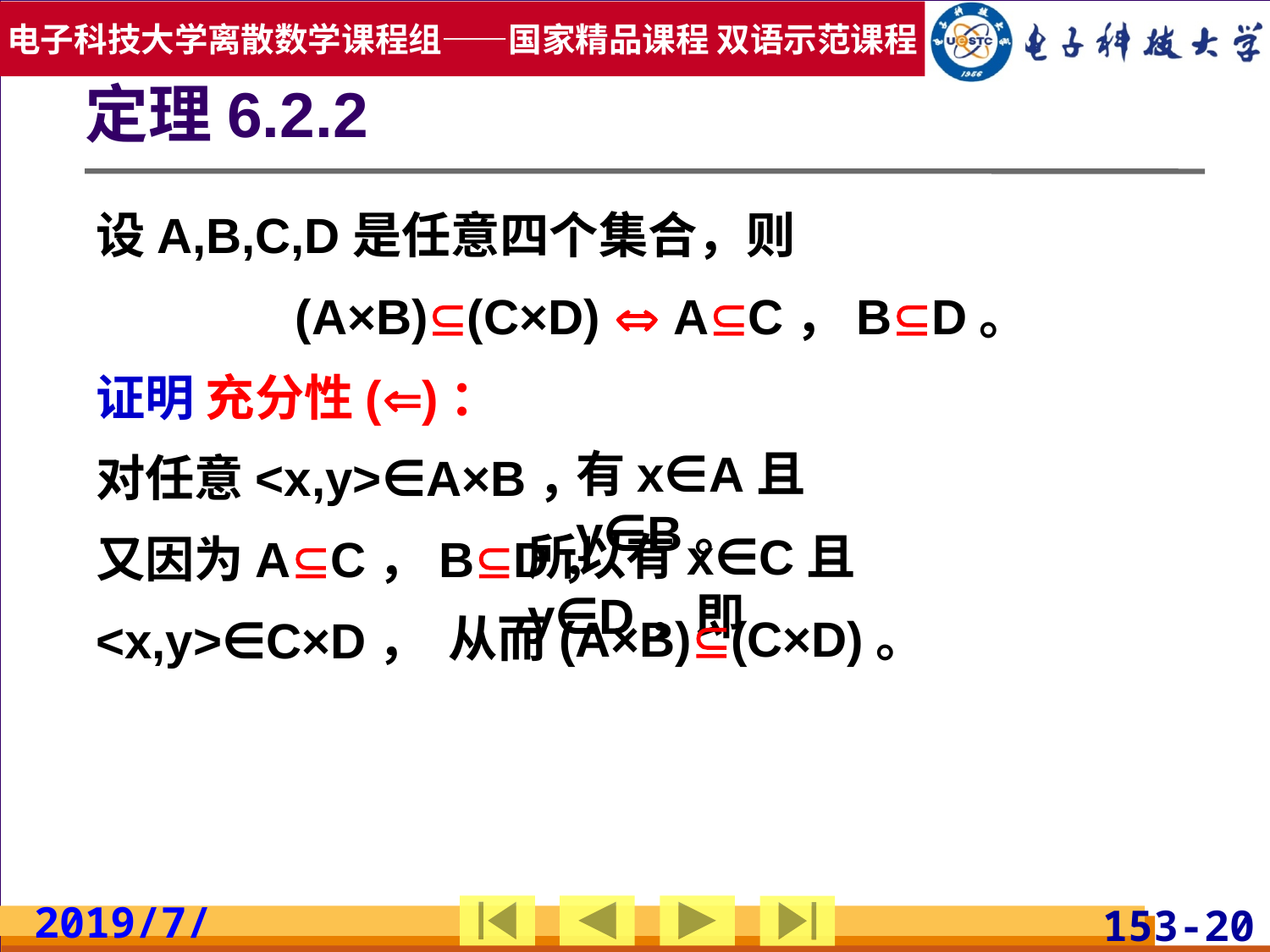

# 定理6.2.2
设A,B,C,D是任意四个集合，则
(A×B)⊆(C×D) ⇔ A⊆C，B⊆D。
证明 充分性(⇐)：
对任意<x,y>∈A×B，
又因为A⊆C，B⊆D，
<x,y>∈C×D，
有x∈A且y∈B。
所以有x∈C且y∈D，即
从而(A×B)⊆(C×D)。
2019/7/3